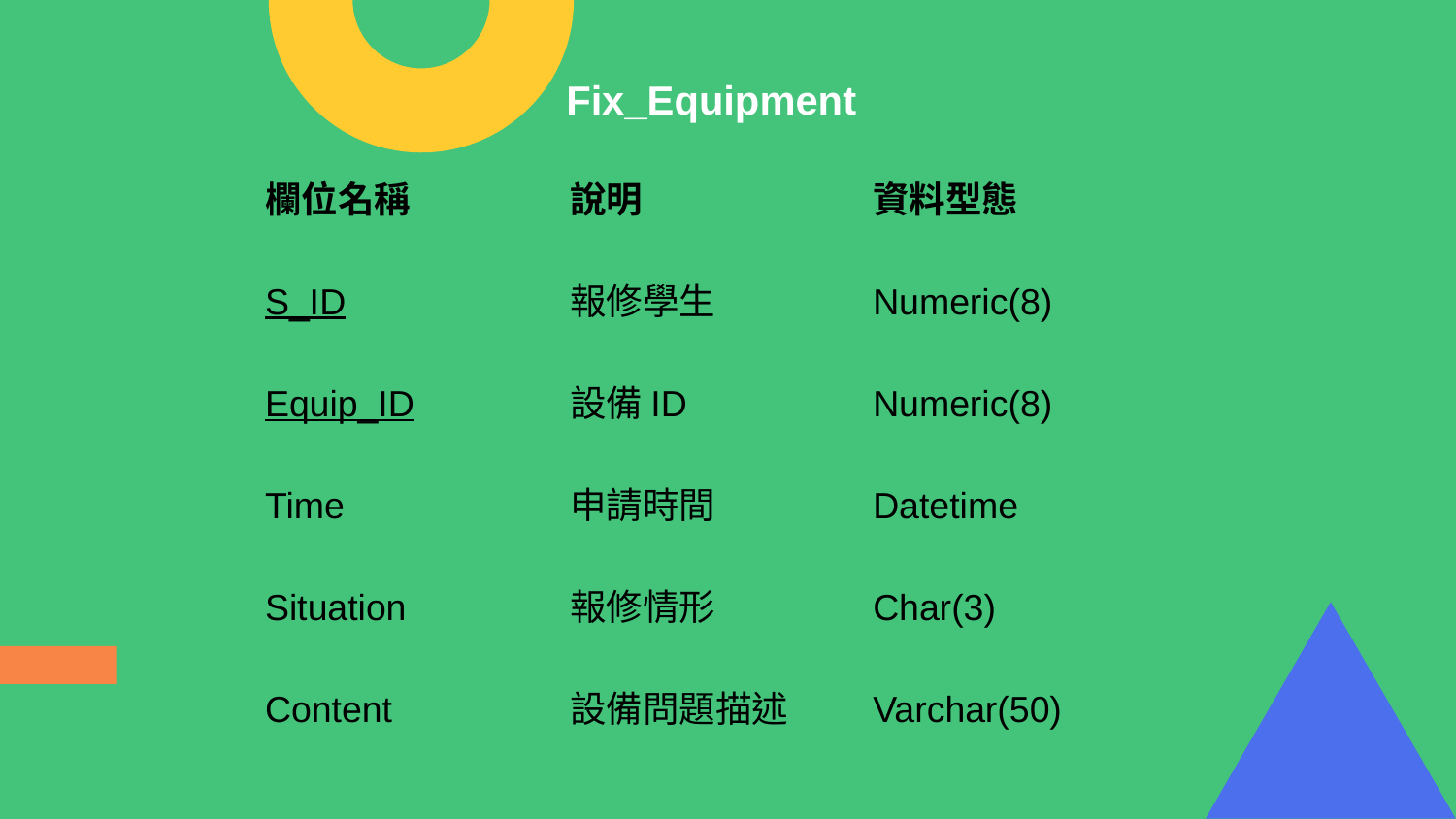

| Fix\_Equipment |  |  |
| --- | --- | --- |
| 欄位名稱 | 說明 | 資料型態 |
| S\_ID | 報修學生 | Numeric(8) |
| Equip\_ID | 設備ID | Numeric(8) |
| Time | 申請時間 | Datetime |
| Situation | 報修情形 | Char(3) |
| Content | 設備問題描述 | Varchar(50) |